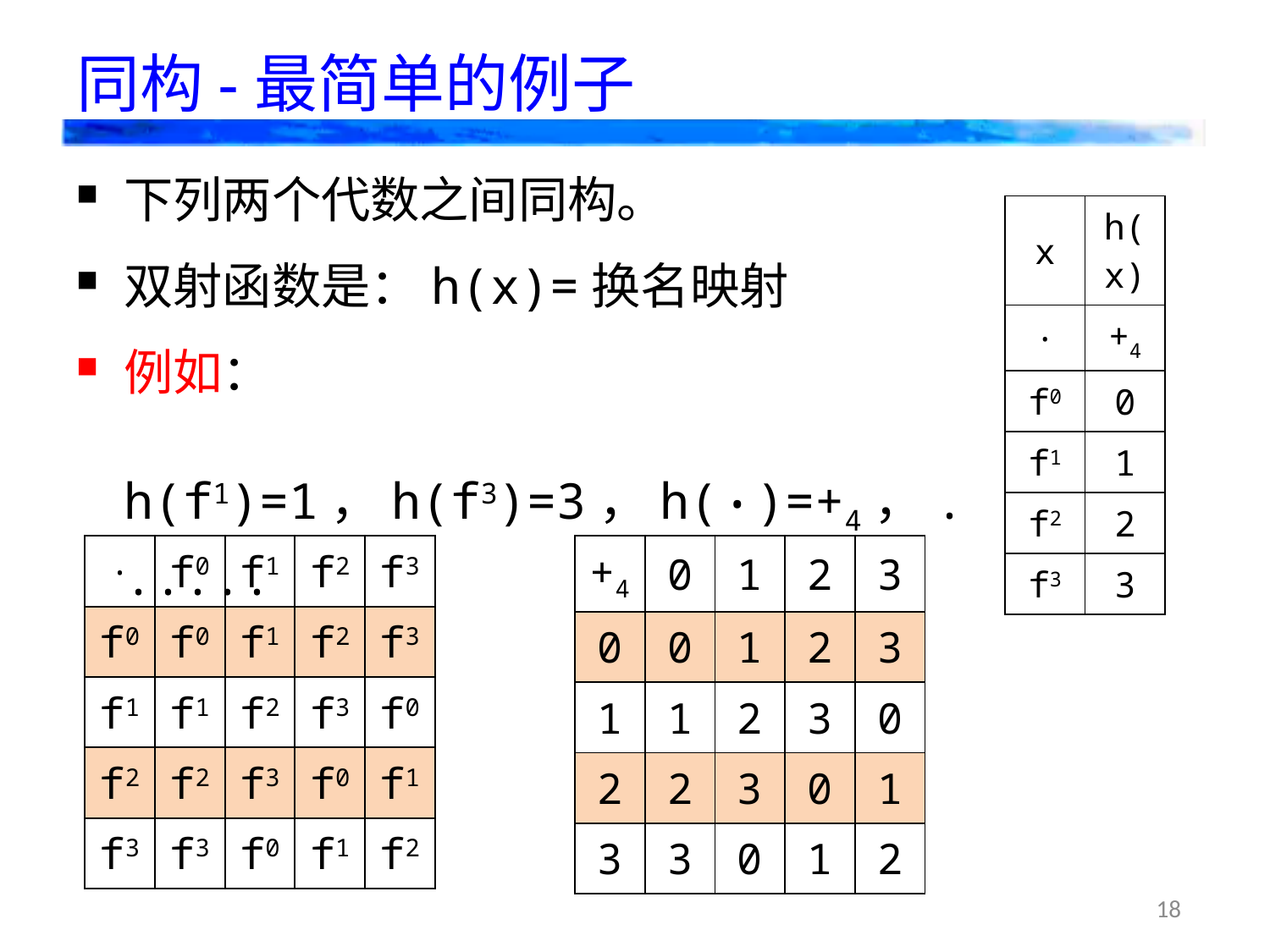

# 同构-最简单的例子
下列两个代数之间同构。
双射函数是：h(x)=换名映射
例如：h(f1)=1，h(f3)=3，h(.)=+4，......
| x | h(x) |
| --- | --- |
| · | +4 |
| f0 | 0 |
| f1 | 1 |
| f2 | 2 |
| f3 | 3 |
| · | f0 | f1 | f2 | f3 |
| --- | --- | --- | --- | --- |
| f0 | f0 | f1 | f2 | f3 |
| f1 | f1 | f2 | f3 | f0 |
| f2 | f2 | f3 | f0 | f1 |
| f3 | f3 | f0 | f1 | f2 |
| +4 | 0 | 1 | 2 | 3 |
| --- | --- | --- | --- | --- |
| 0 | 0 | 1 | 2 | 3 |
| 1 | 1 | 2 | 3 | 0 |
| 2 | 2 | 3 | 0 | 1 |
| 3 | 3 | 0 | 1 | 2 |
18